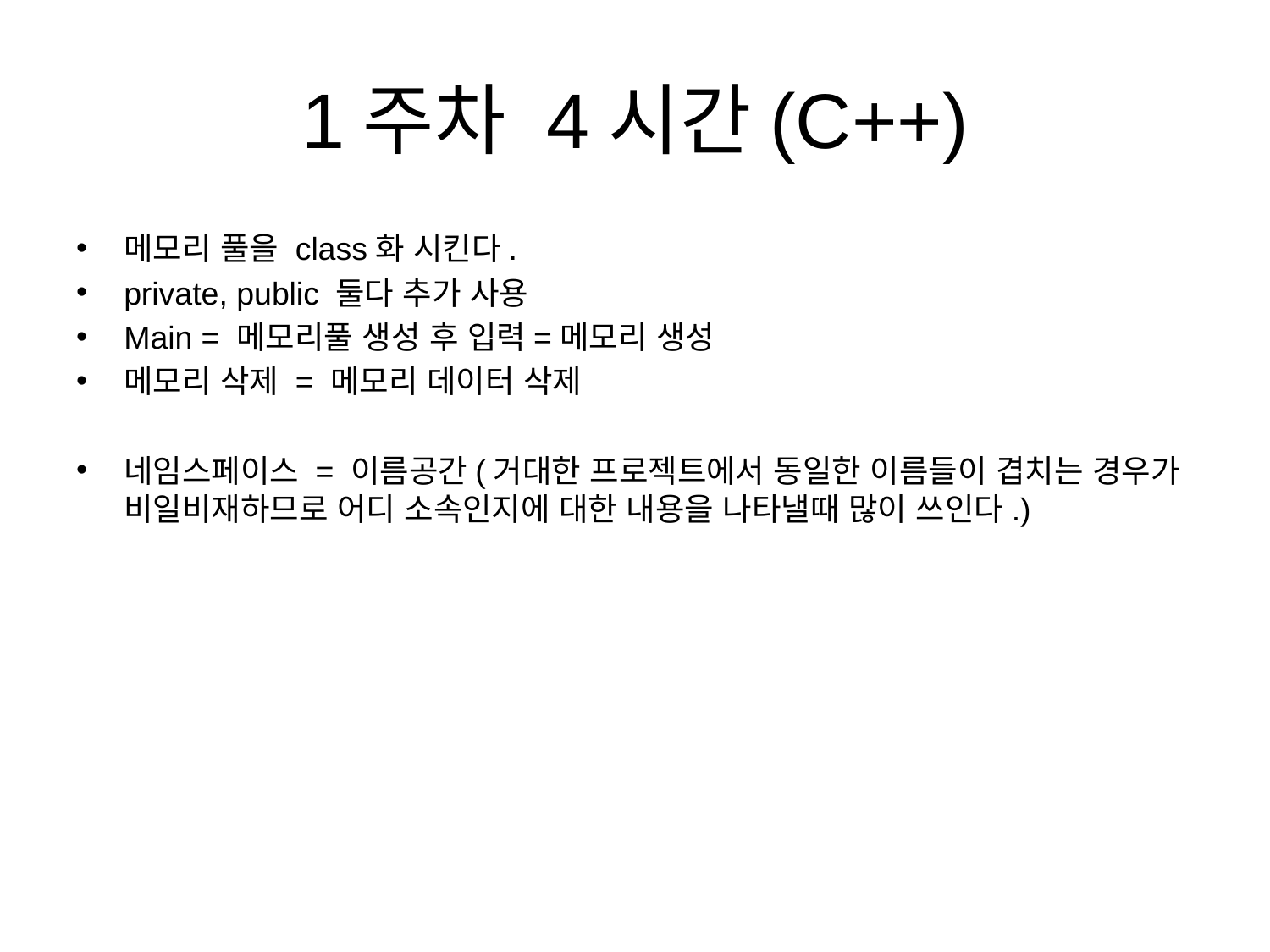

# 1주차 4시간(C++)
메모리 풀을 class화 시킨다.
private, public 둘다 추가 사용
Main = 메모리풀 생성 후 입력=메모리 생성
메모리 삭제 = 메모리 데이터 삭제

네임스페이스 = 이름공간(거대한 프로젝트에서 동일한 이름들이 겹치는 경우가 비일비재하므로 어디 소속인지에 대한 내용을 나타낼때 많이 쓰인다.)